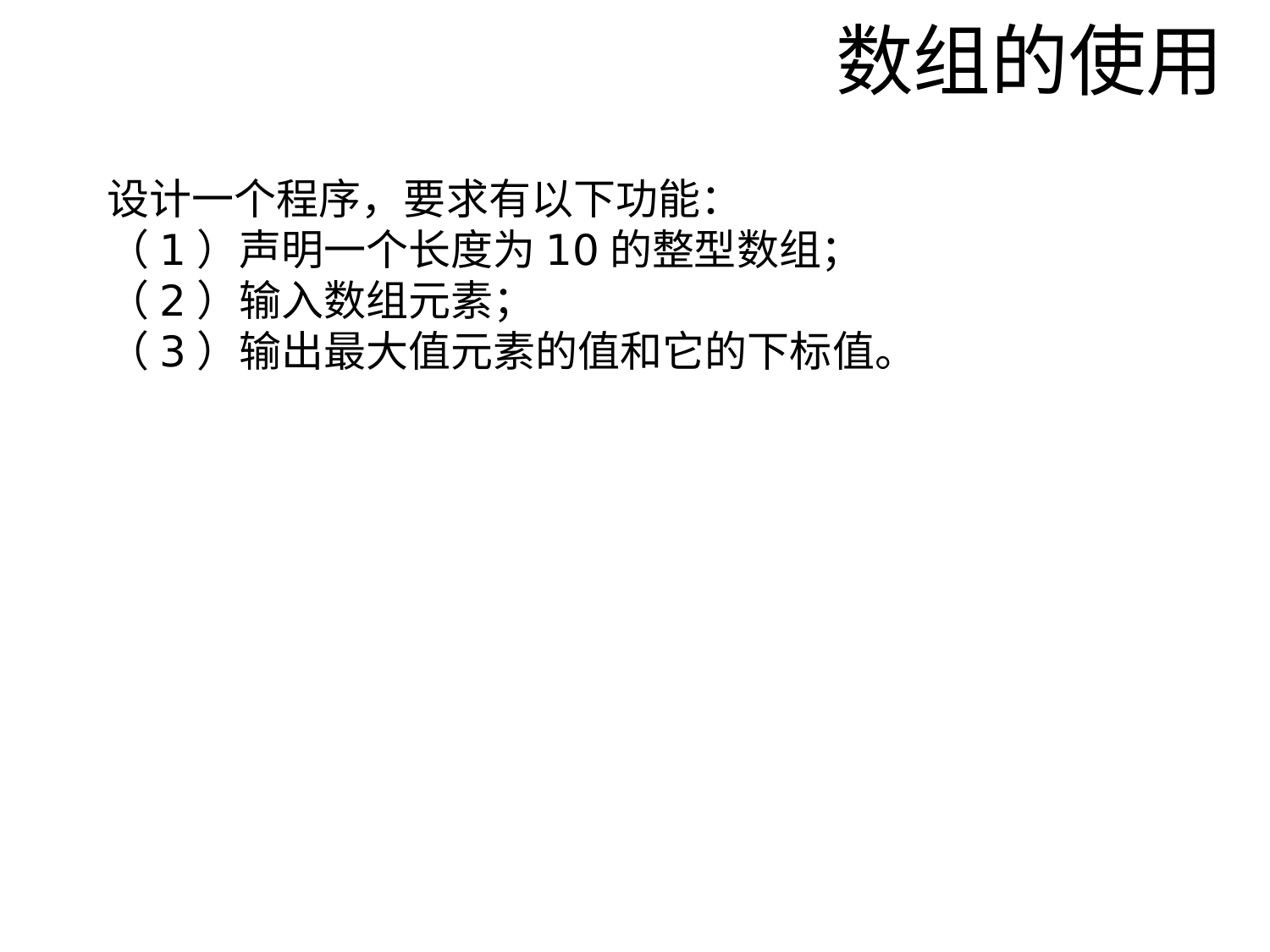

# 数组的使用
设计一个程序，要求有以下功能：
（1）声明一个长度为10的整型数组；
（2）输入数组元素；
（3）输出最大值元素的值和它的下标值。